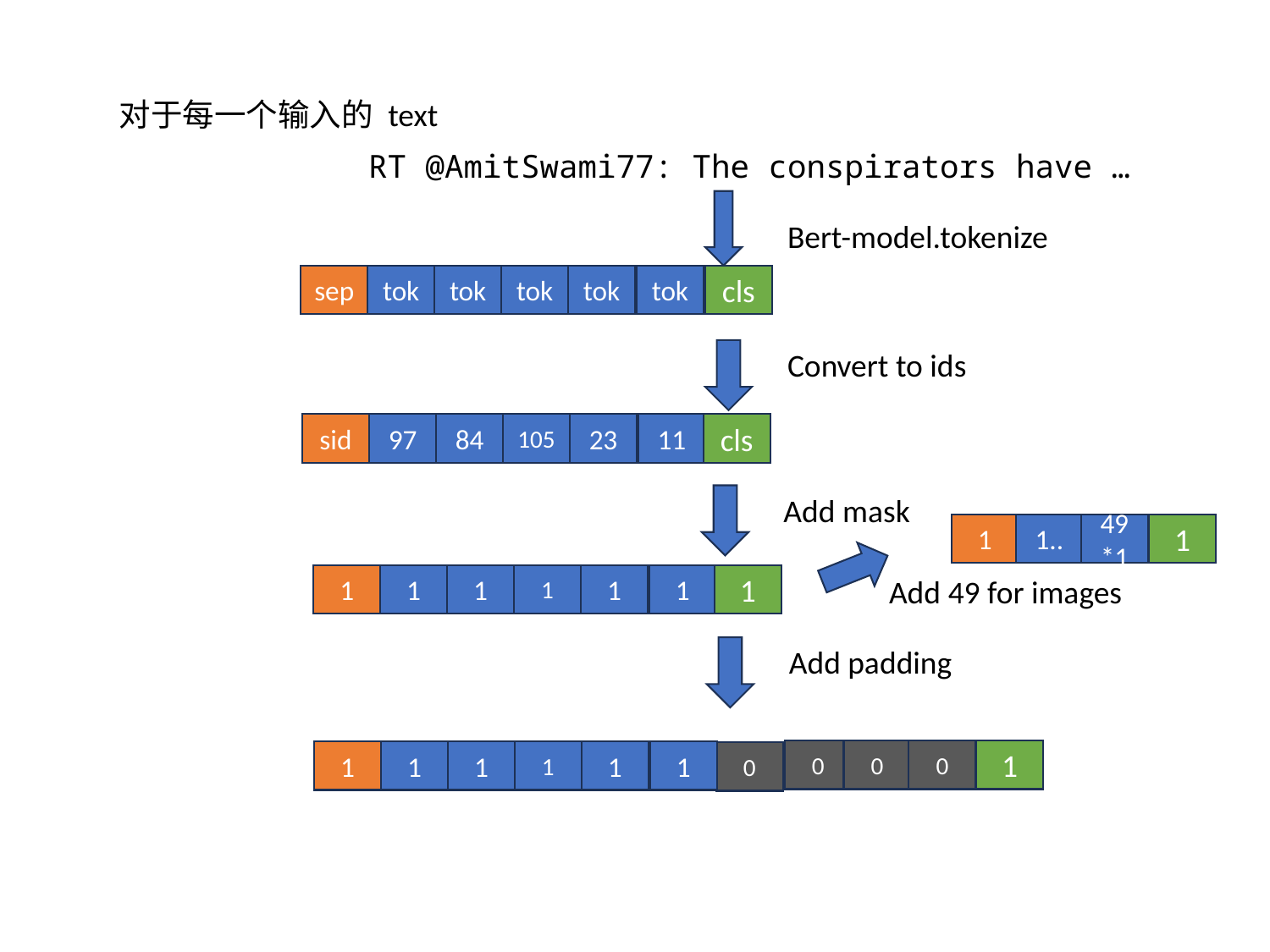

对于每一个输入的 text
RT @AmitSwami77: The conspirators have …

Bert-model.tokenize
sep
tok
tok
tok

tok

tok
cls
Convert to ids

sid
97
84
105

23

11
cls
Add mask

1..
1
1
49*1

1
1
1
1

1

1
1
Add 49 for images
Add padding

0
0
0
1
1
1
1
1

1

1
0